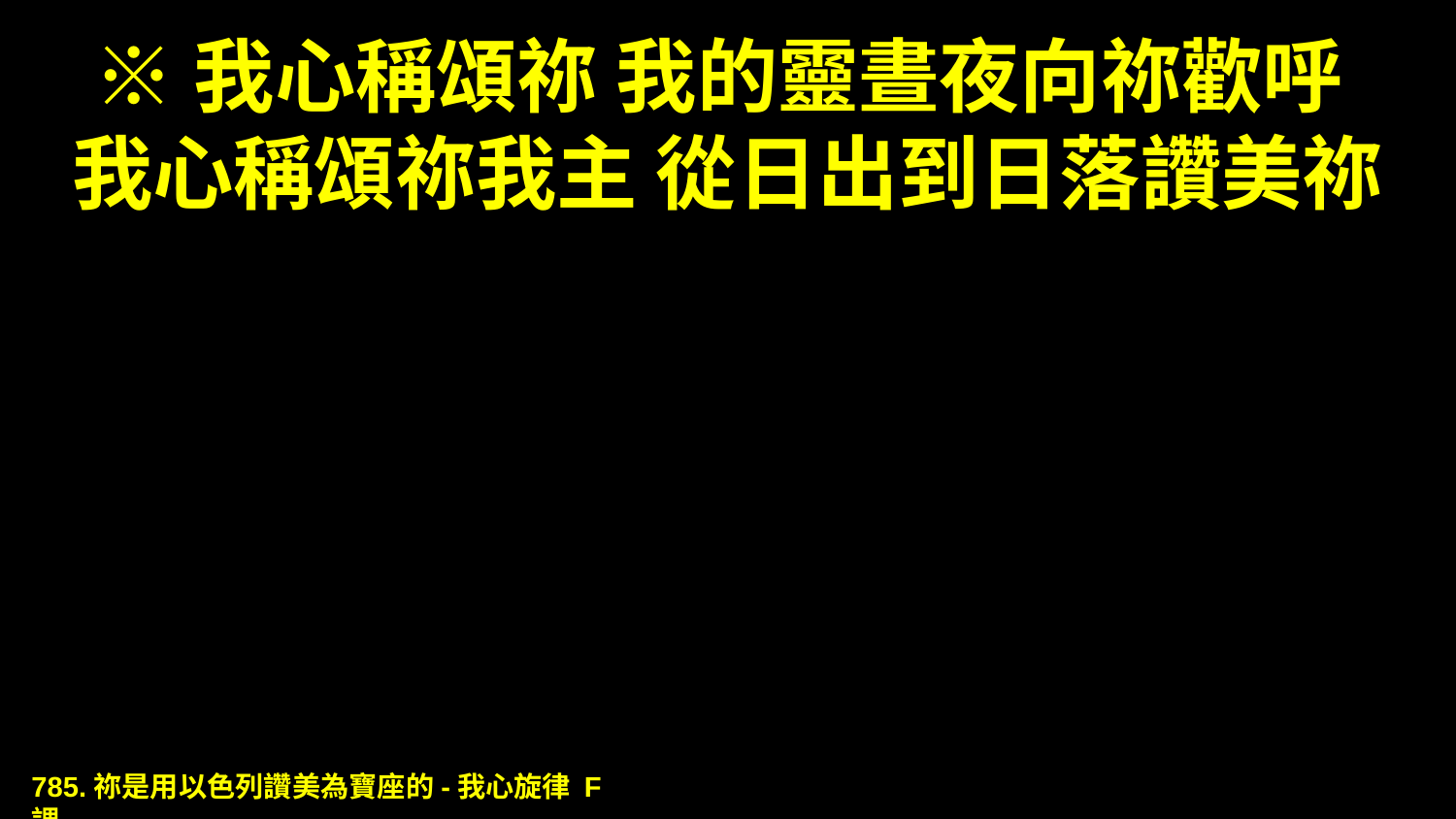

# ※我心稱頌祢 我的靈晝夜向祢歡呼 我心稱頌祢我主 從日出到日落讚美祢
785.祢是用以色列讚美為寶座的-我心旋律 F調